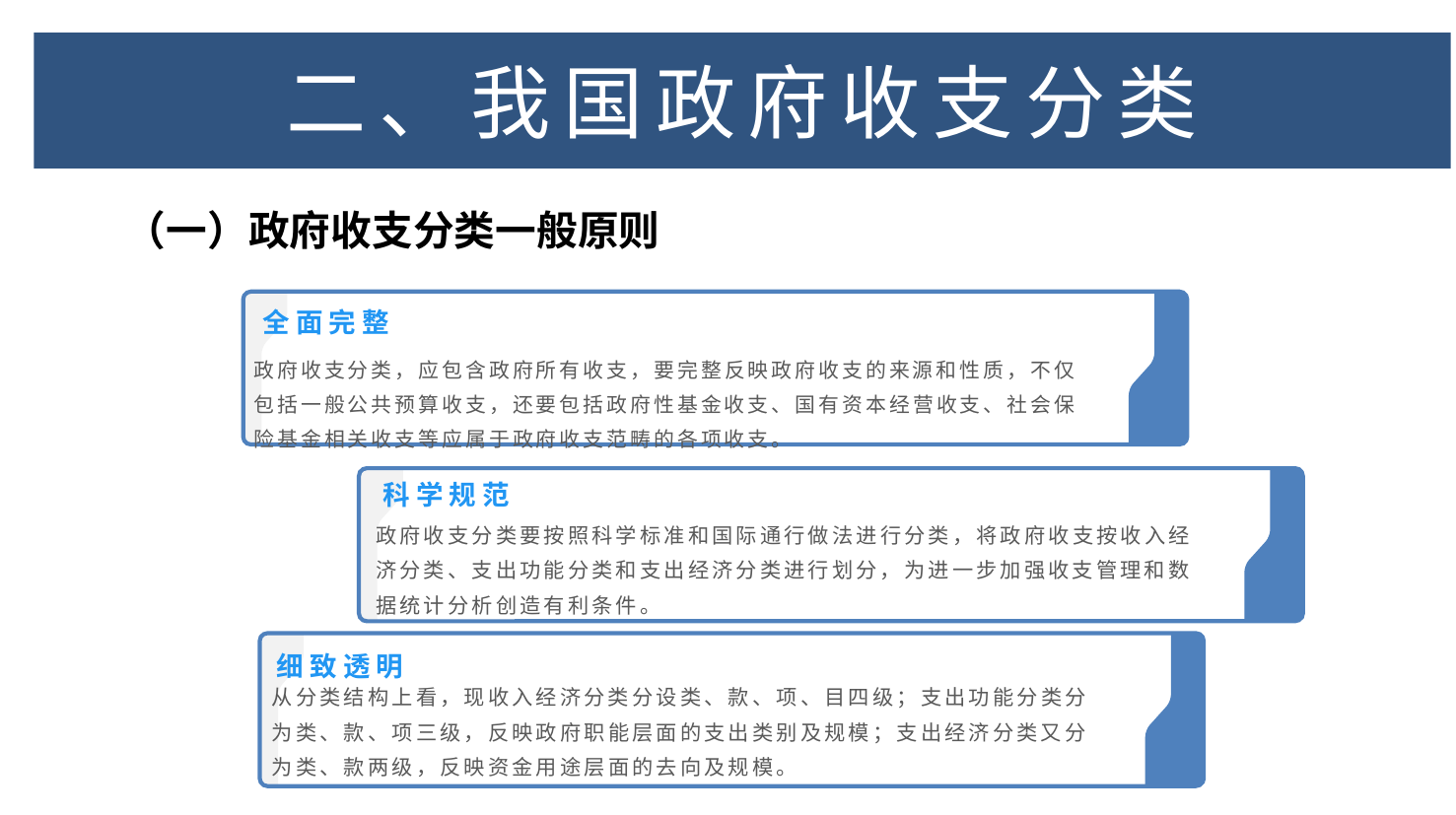

# 二、我国政府收支分类
（一）政府收支分类一般原则
1

全面完整
政府收支分类，应包含政府所有收支，要完整反映政府收支的来源和性质，不仅包括一般公共预算收支，还要包括政府性基金收支、国有资本经营收支、社会保险基金相关收支等应属于政府收支范畴的各项收支。
科学规范

2
政府收支分类要按照科学标准和国际通行做法进行分类，将政府收支按收入经济分类、支出功能分类和支出经济分类进行划分，为进一步加强收支管理和数据统计分析创造有利条件。

细致透明
3
从分类结构上看，现收入经济分类分设类、款、项、目四级；支出功能分类分为类、款、项三级，反映政府职能层面的支出类别及规模；支出经济分类又分为类、款两级，反映资金用途层面的去向及规模。